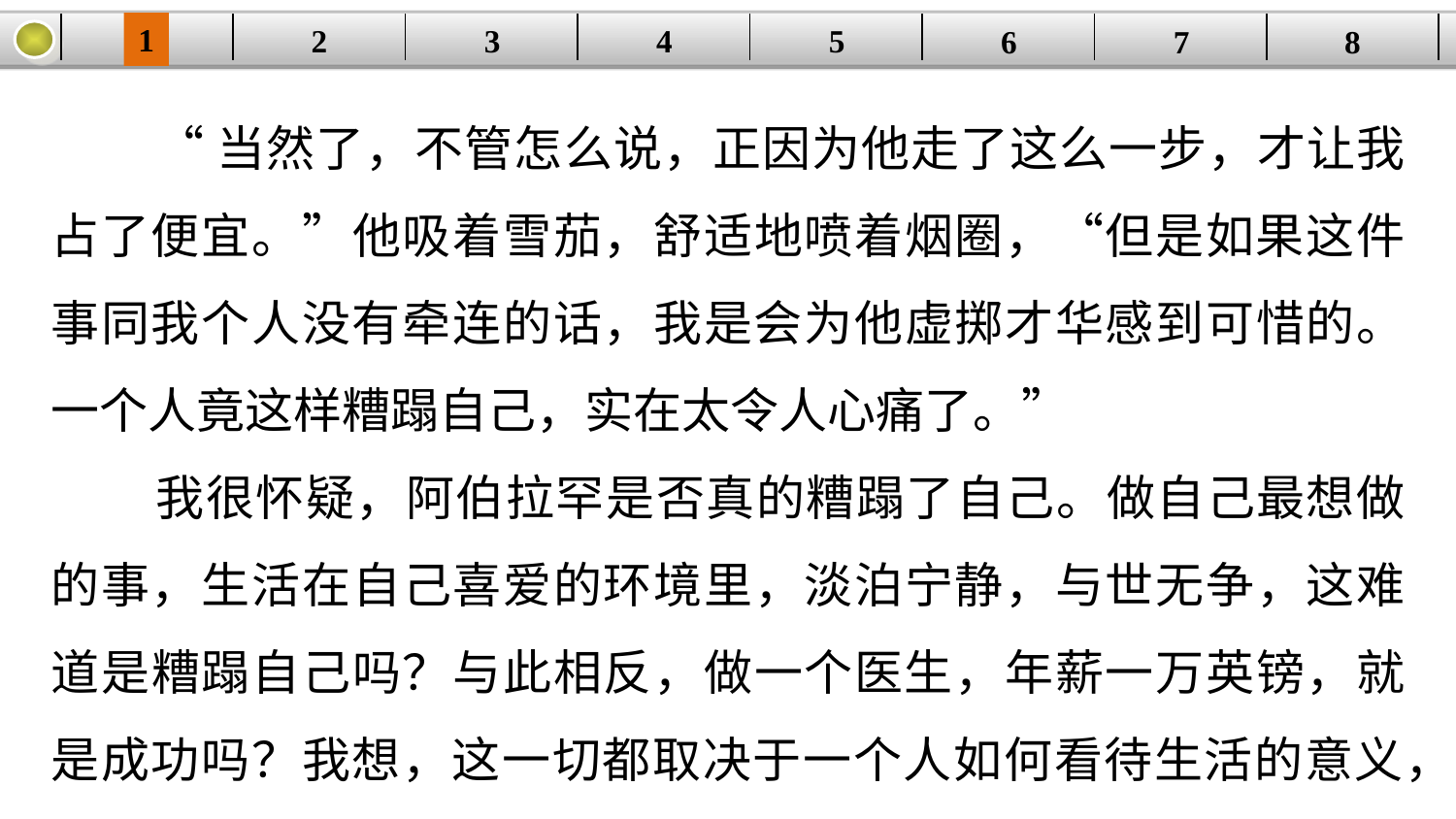

1
2
3
4
|  |  |  |  |  |  |  |  |
| --- | --- | --- | --- | --- | --- | --- | --- |
5
6
7
8

“当然了，不管怎么说，正因为他走了这么一步，才让我占了便宜。”他吸着雪茄，舒适地喷着烟圈，“但是如果这件事同我个人没有牵连的话，我是会为他虚掷才华感到可惜的。一个人竟这样糟蹋自己，实在太令人心痛了。”
我很怀疑，阿伯拉罕是否真的糟蹋了自己。做自己最想做的事，生活在自己喜爱的环境里，淡泊宁静，与世无争，这难道是糟蹋自己吗？与此相反，做一个医生，年薪一万英镑，就是成功吗？我想，这一切都取决于一个人如何看待生活的意义，